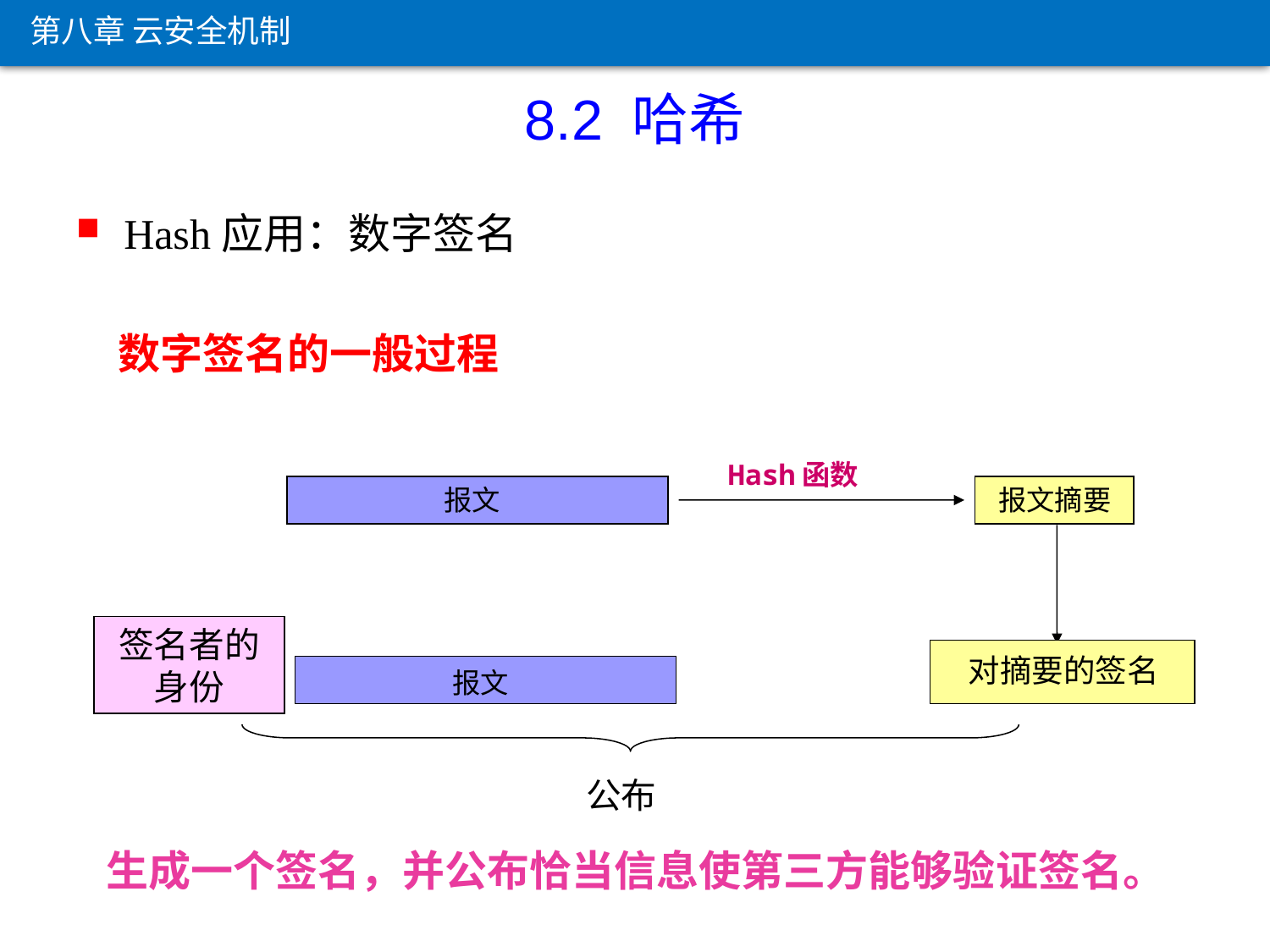

第八章 云安全机制
8.2 哈希
Hash应用：数字签名

数字签名的一般过程

Hash函数
报文
报文摘要

签名者的身份

对摘要的签名

报文
公布
生成一个签名，并公布恰当信息使第三方能够验证签名。